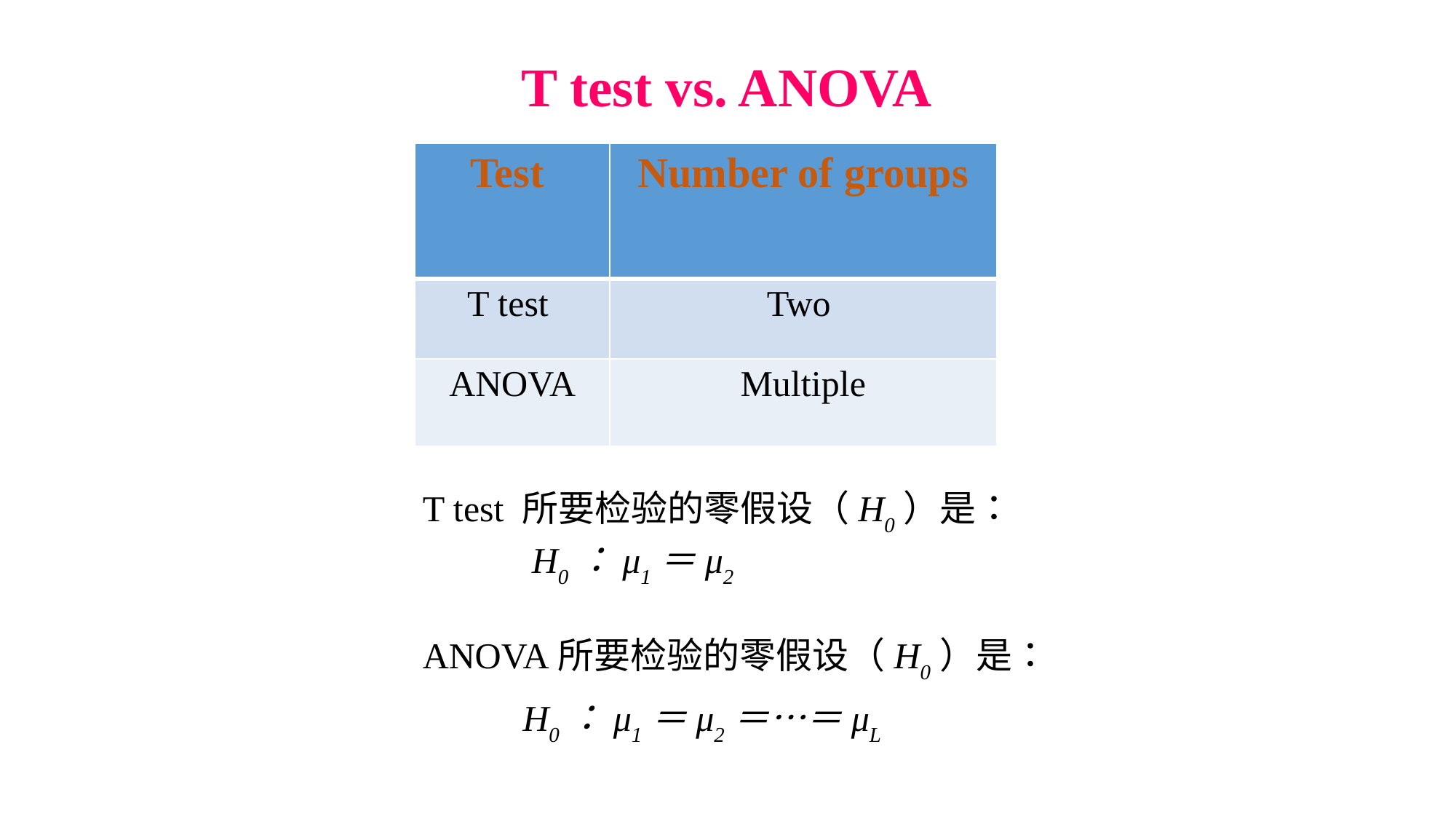

T test vs. ANOVA
| Test | Number of groups |
| --- | --- |
| T test | Two |
| ANOVA | Multiple |
T test 所要检验的零假设（H0）是：
            H0：μ1＝μ2

ANOVA所要检验的零假设（H0）是：
           H0：μ1＝μ2＝…＝μL